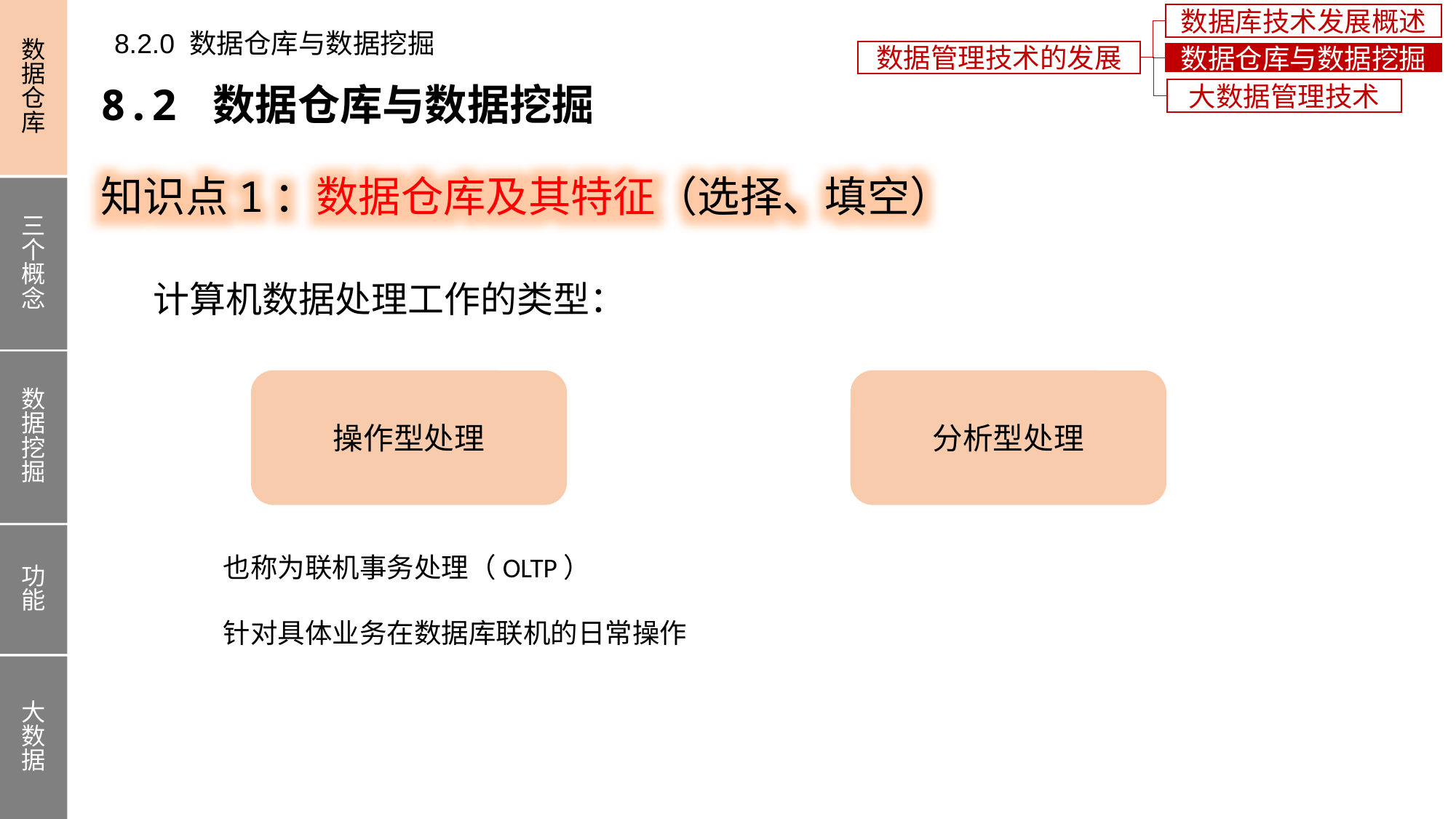

数据仓库
三个概念
数据挖掘
功能
大数据
数据库技术发展概述
8.2.0 数据仓库与数据挖掘
数据管理技术的发展
数据仓库与数据挖掘
8.2 数据仓库与数据挖掘
大数据管理技术
知识点1：数据仓库及其特征（选择、填空）
计算机数据处理工作的类型：

操作型处理
分析型处理
也称为联机事务处理（OLTP）

针对具体业务在数据库联机的日常操作